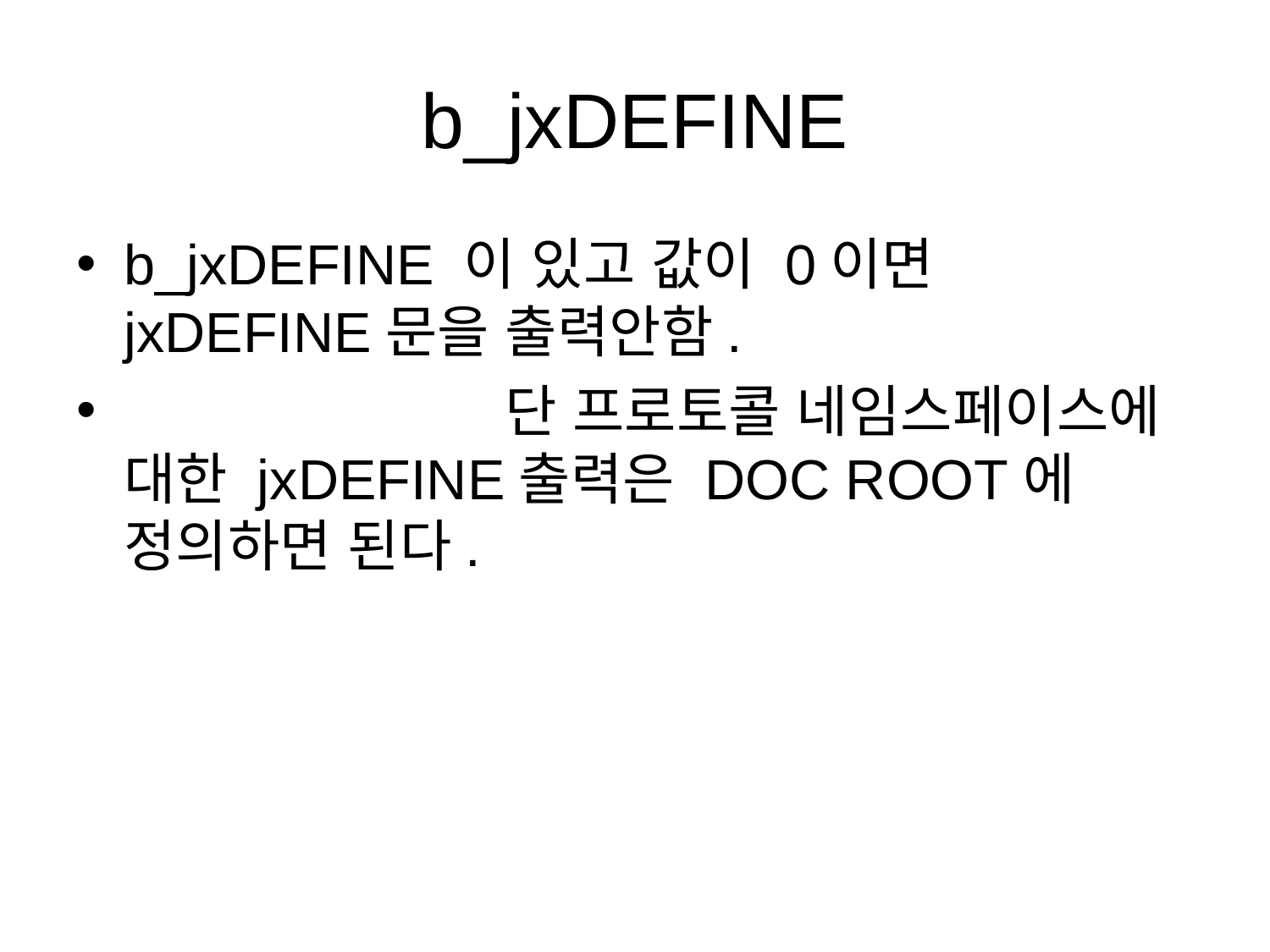

# b_jxDEFINE
b_jxDEFINE 이 있고 값이 0이면 jxDEFINE문을 출력안함.
			단 프로토콜 네임스페이스에 대한 jxDEFINE출력은 DOC ROOT에 정의하면 된다.